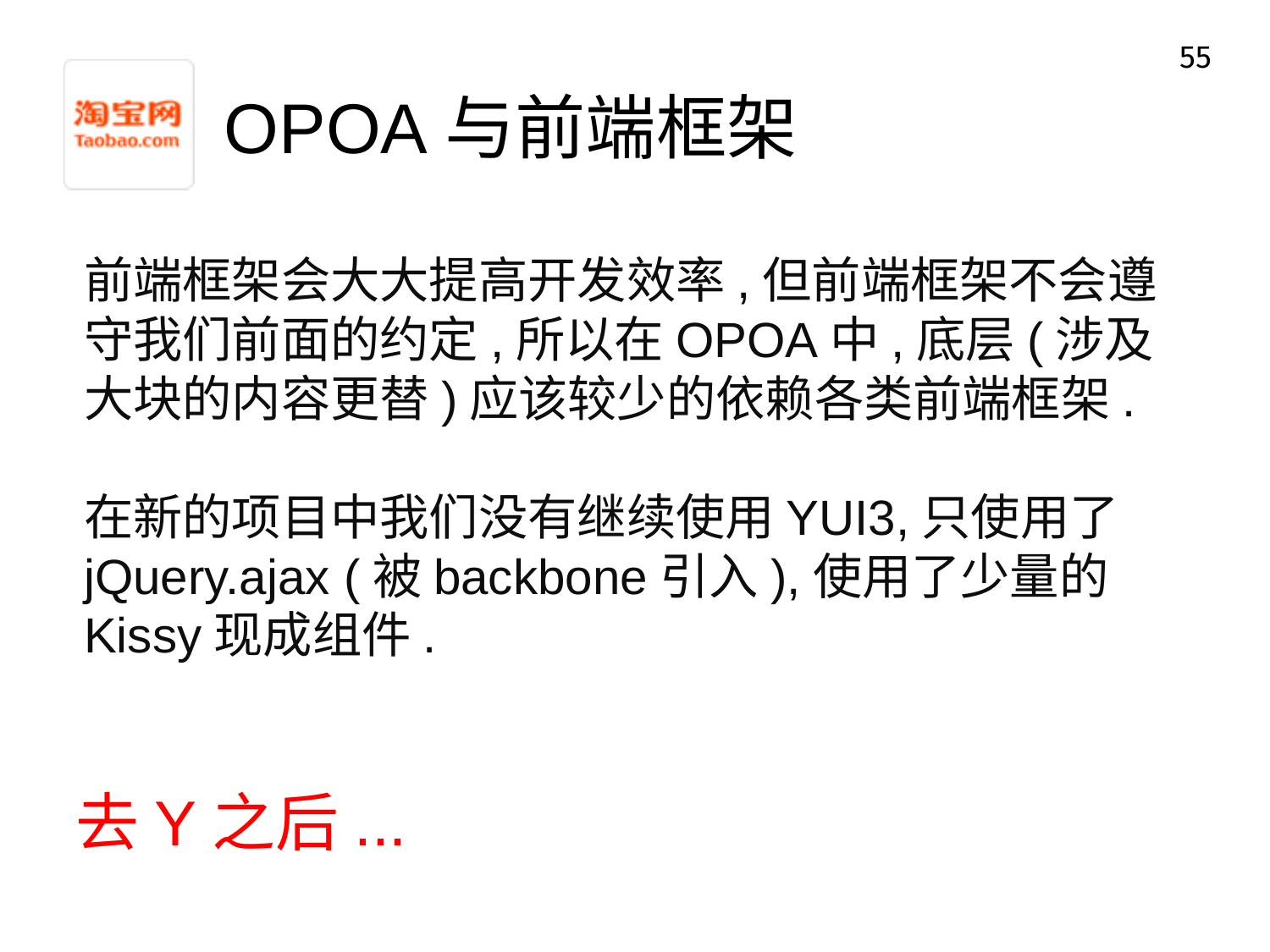

55
# OPOA与前端框架
前端框架会大大提高开发效率,但前端框架不会遵守我们前面的约定,所以在OPOA中,底层(涉及大块的内容更替)应该较少的依赖各类前端框架.

在新的项目中我们没有继续使用YUI3,只使用了jQuery.ajax (被backbone引入),使用了少量的Kissy现成组件.
去Y之后...